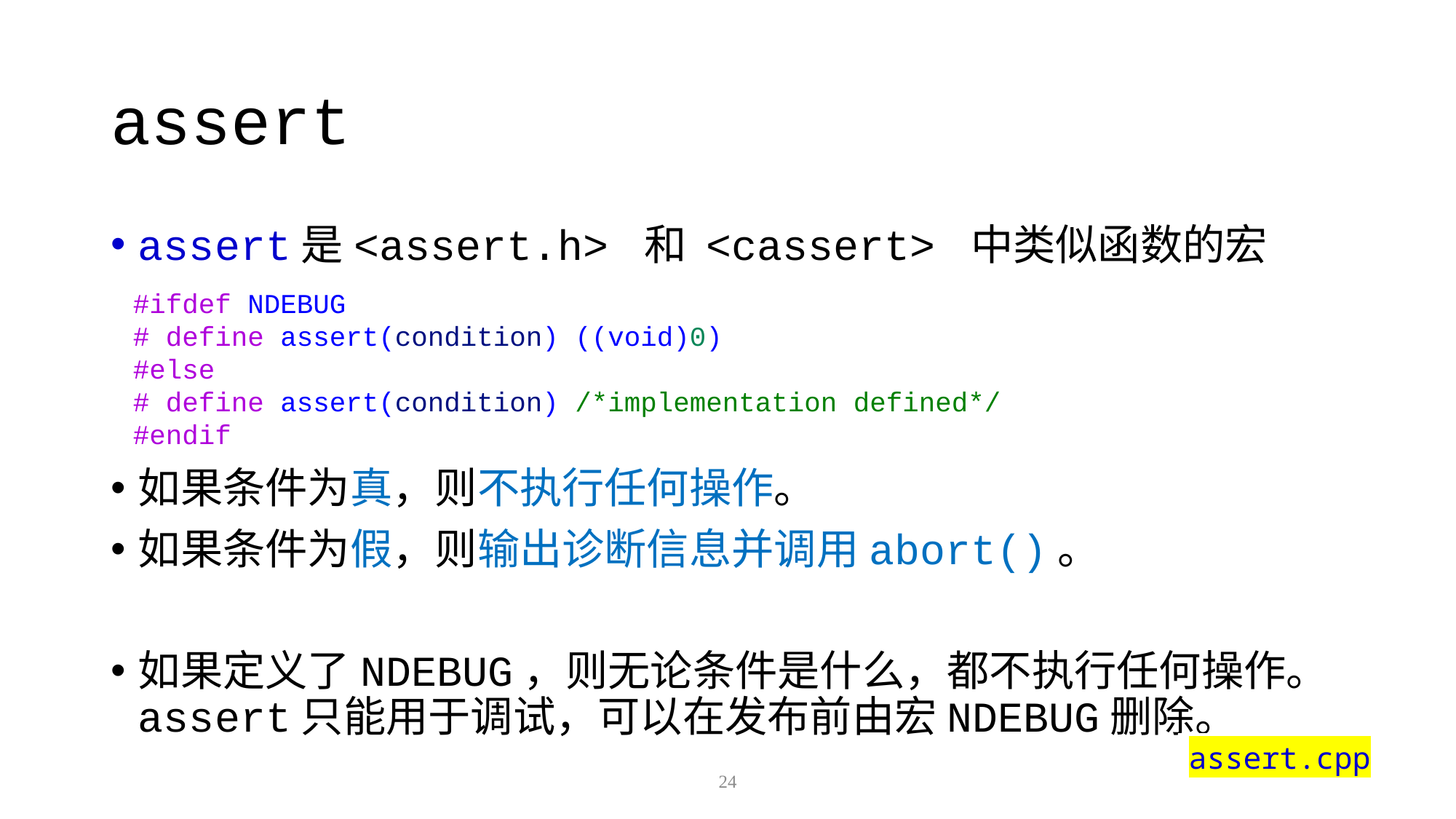

# assert
assert是<assert.h> 和 <cassert> 中类似函数的宏

如果条件为真，则不执行任何操作。
如果条件为假，则输出诊断信息并调用abort()。

如果定义了NDEBUG，则无论条件是什么，都不执行任何操作。assert只能用于调试，可以在发布前由宏NDEBUG删除。
#ifdef NDEBUG
# define assert(condition) ((void)0)
#else
# define assert(condition) /*implementation defined*/
#endif
assert.cpp
24